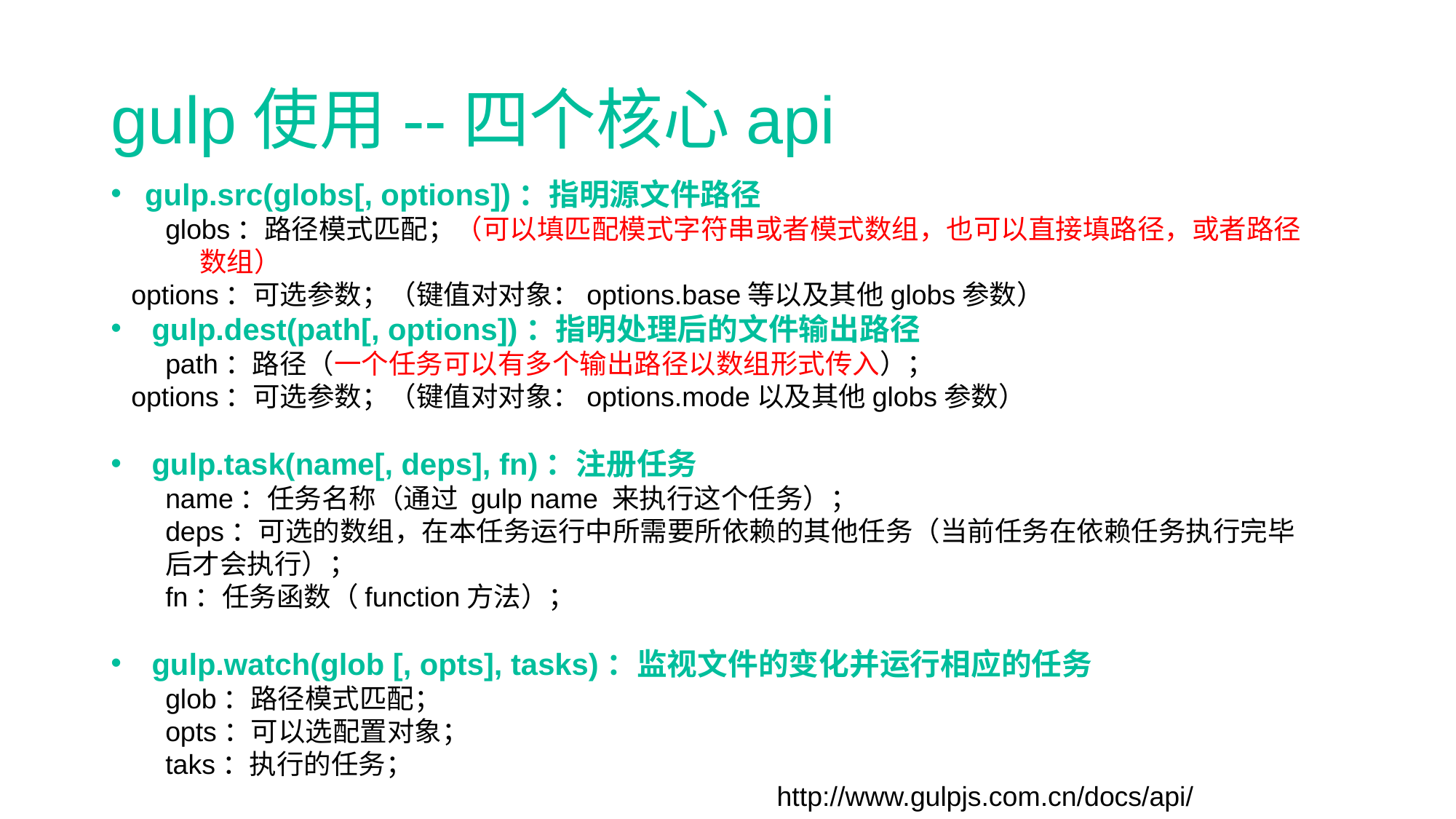

gulp使用--四个核心api
gulp.src(globs[, options])：指明源文件路径
globs：路径模式匹配；（可以填匹配模式字符串或者模式数组，也可以直接填路径，或者路径数组）
options：可选参数；（键值对对象：options.base等以及其他globs参数）
gulp.dest(path[, options])：指明处理后的文件输出路径
path：路径（一个任务可以有多个输出路径以数组形式传入）；
options：可选参数；（键值对对象：options.mode以及其他globs参数）

gulp.task(name[, deps], fn)：注册任务
name：任务名称（通过 gulp name 来执行这个任务）；
deps：可选的数组，在本任务运行中所需要所依赖的其他任务（当前任务在依赖任务执行完毕后才会执行）；
fn：任务函数（function方法）；

gulp.watch(glob [, opts], tasks)：监视文件的变化并运行相应的任务
glob：路径模式匹配；
opts：可以选配置对象；
taks：执行的任务；

http://www.gulpjs.com.cn/docs/api/